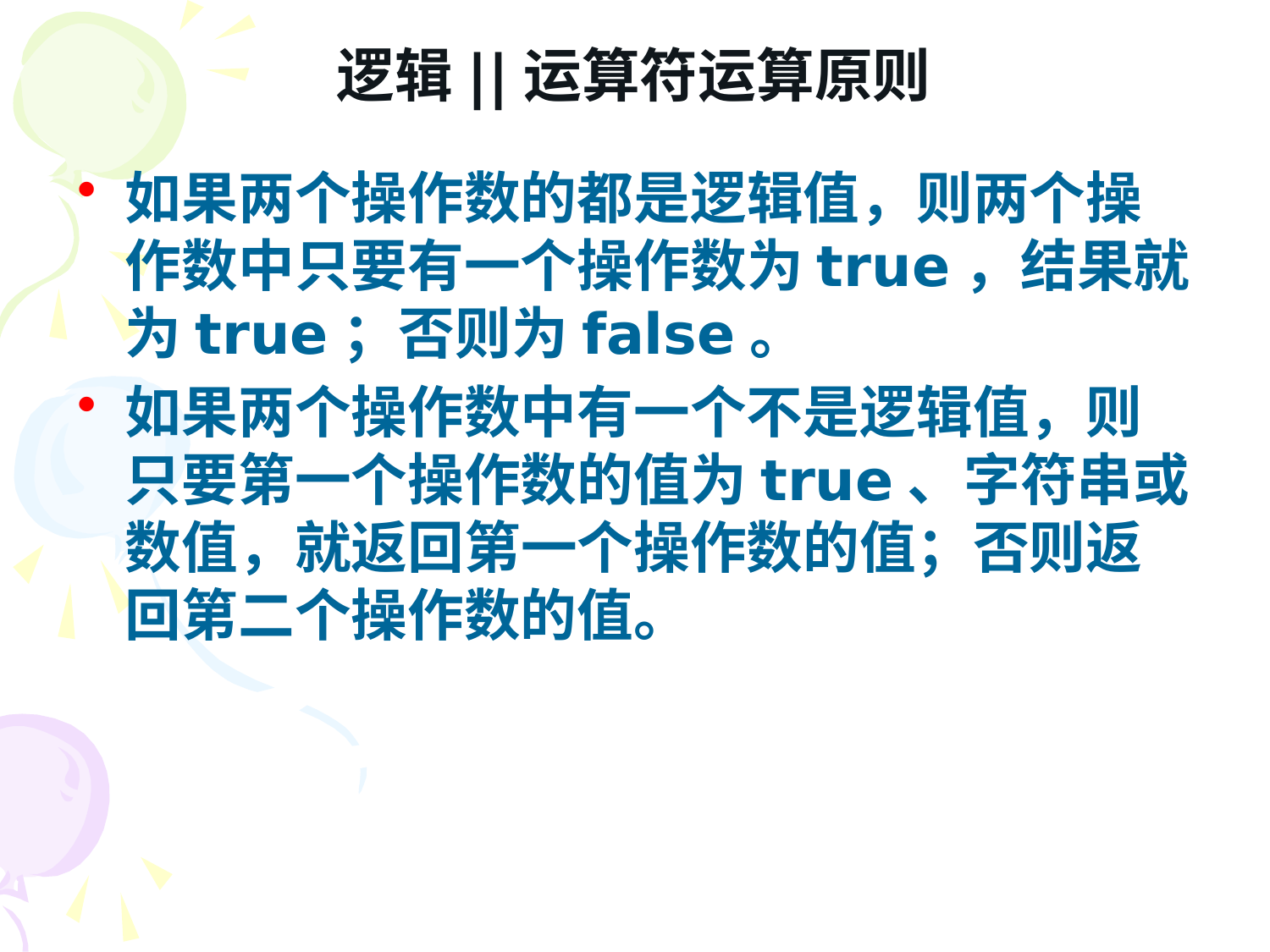

# 逻辑||运算符运算原则
如果两个操作数的都是逻辑值，则两个操作数中只要有一个操作数为true，结果就为true；否则为false。
如果两个操作数中有一个不是逻辑值，则只要第一个操作数的值为true、字符串或数值，就返回第一个操作数的值；否则返回第二个操作数的值。